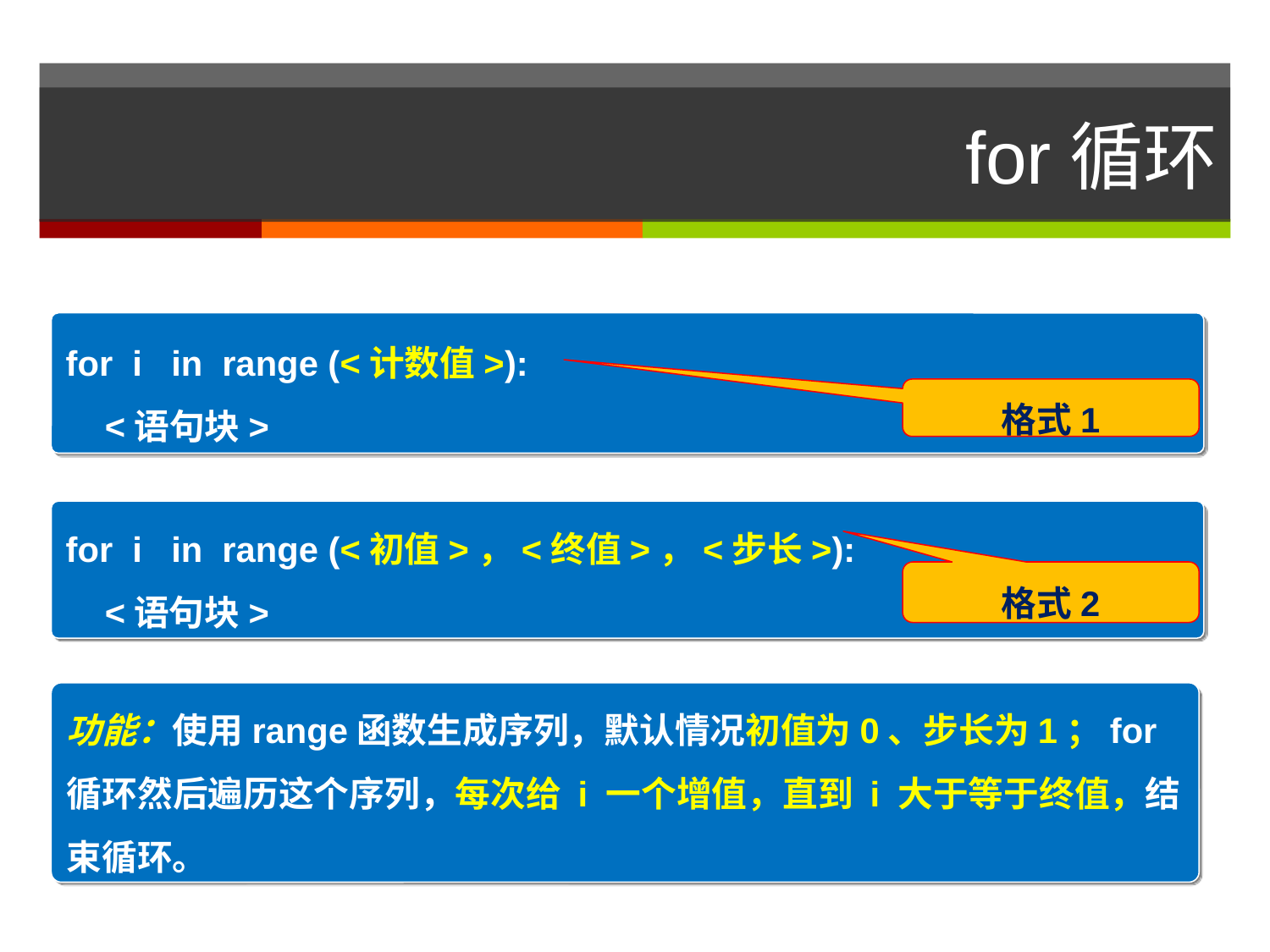

# for循环
for  i   in  range (<计数值>):
    <语句块>
格式1
for  i   in  range (<初值>，<终值>，<步长>):
    <语句块>
格式2
功能：使用range函数生成序列，默认情况初值为0、步长为1；for循环然后遍历这个序列，每次给 i 一个增值，直到 i 大于等于终值，结束循环。